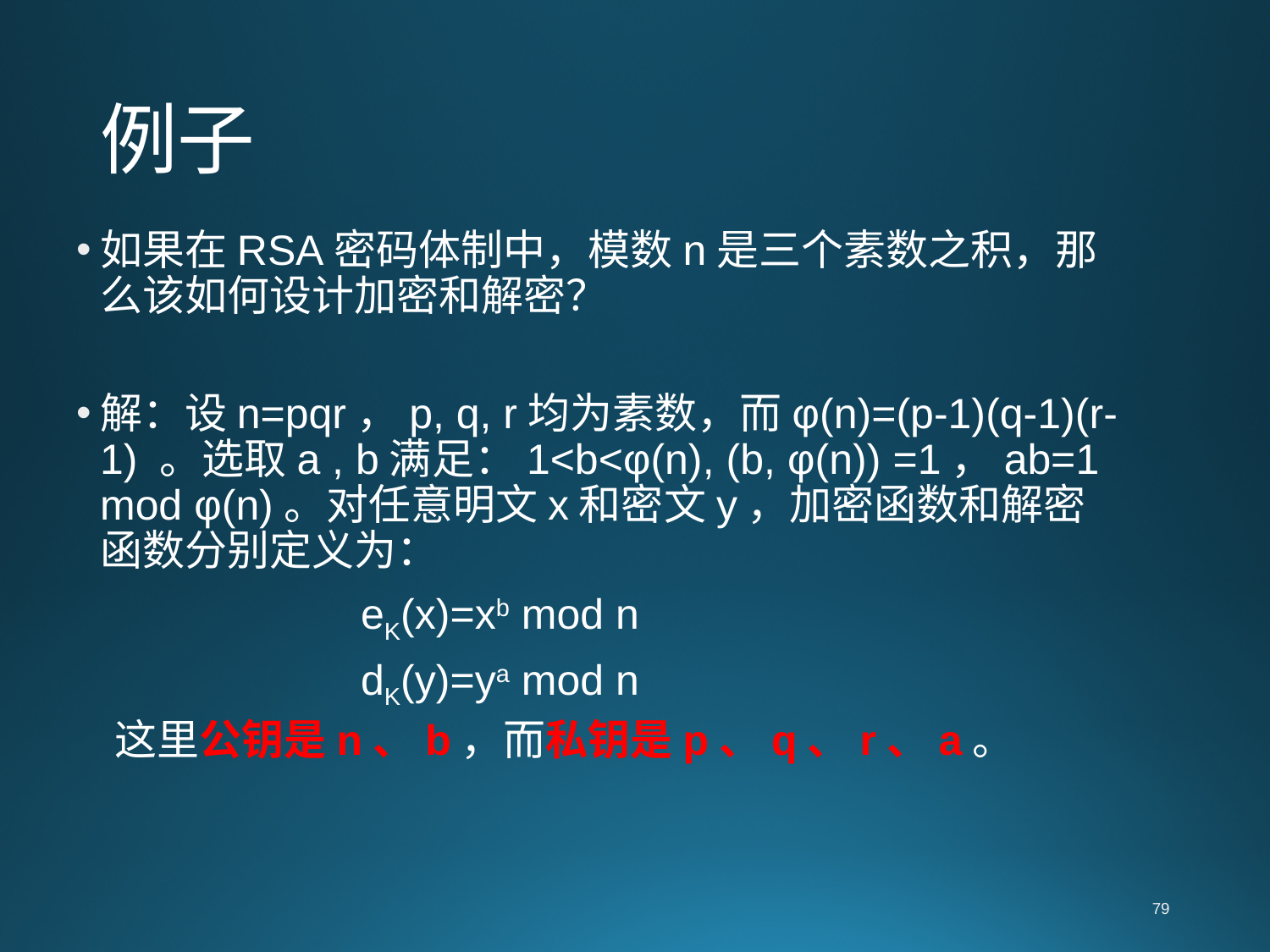

# 例子
如果在RSA密码体制中，模数n是三个素数之积，那么该如何设计加密和解密？

解：设n=pqr，p, q, r均为素数，而φ(n)=(p-1)(q-1)(r-1) 。选取a , b满足：1<b<φ(n), (b, φ(n)) =1，ab=1 mod φ(n)。对任意明文x和密文y，加密函数和解密函数分别定义为：
                        eK(x)=xb mod n
                        dK(y)=ya mod n
   这里公钥是n、b，而私钥是p、q、r、a。
79